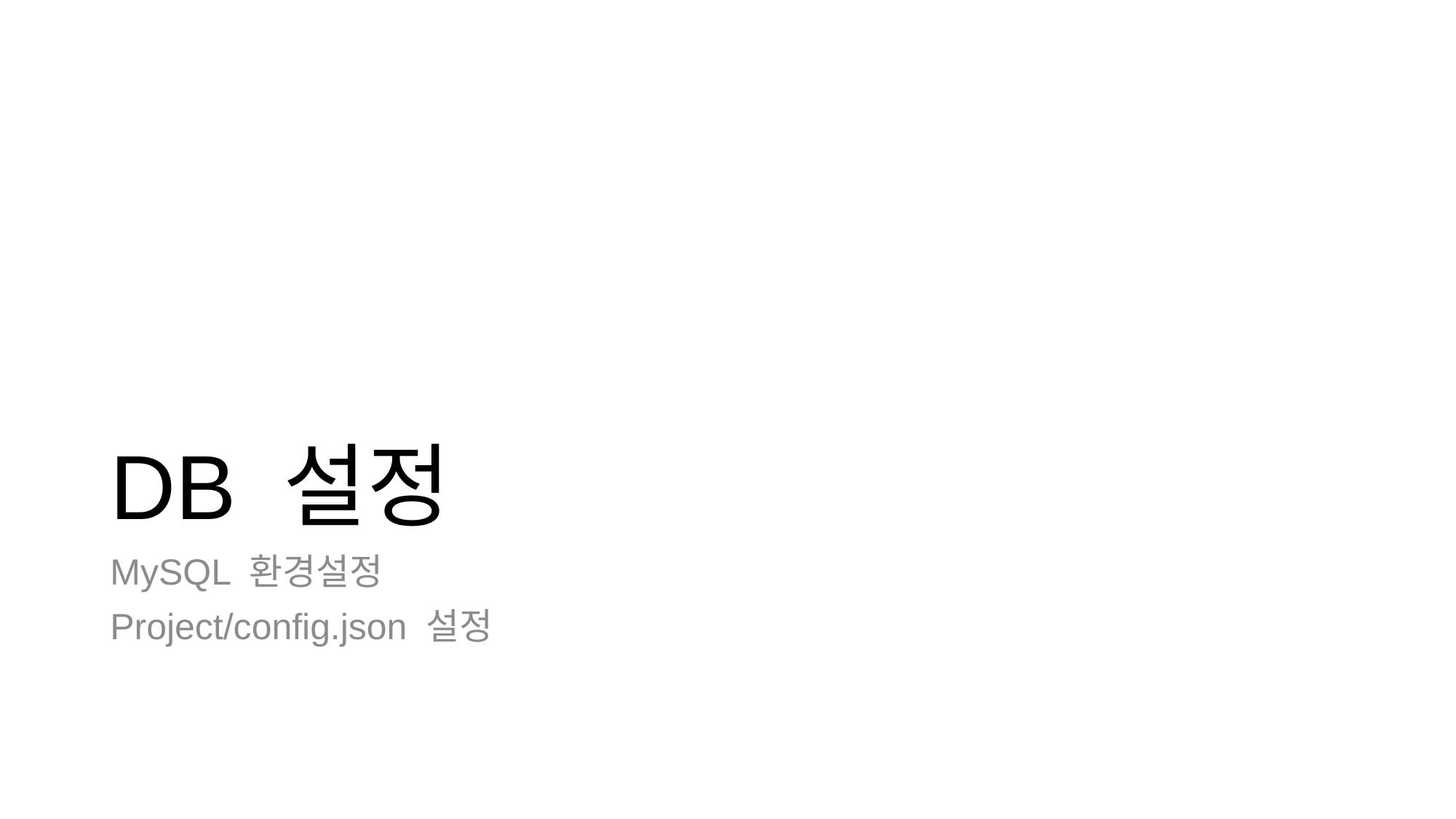

# DB 설정
MySQL 환경설정
Project/config.json 설정